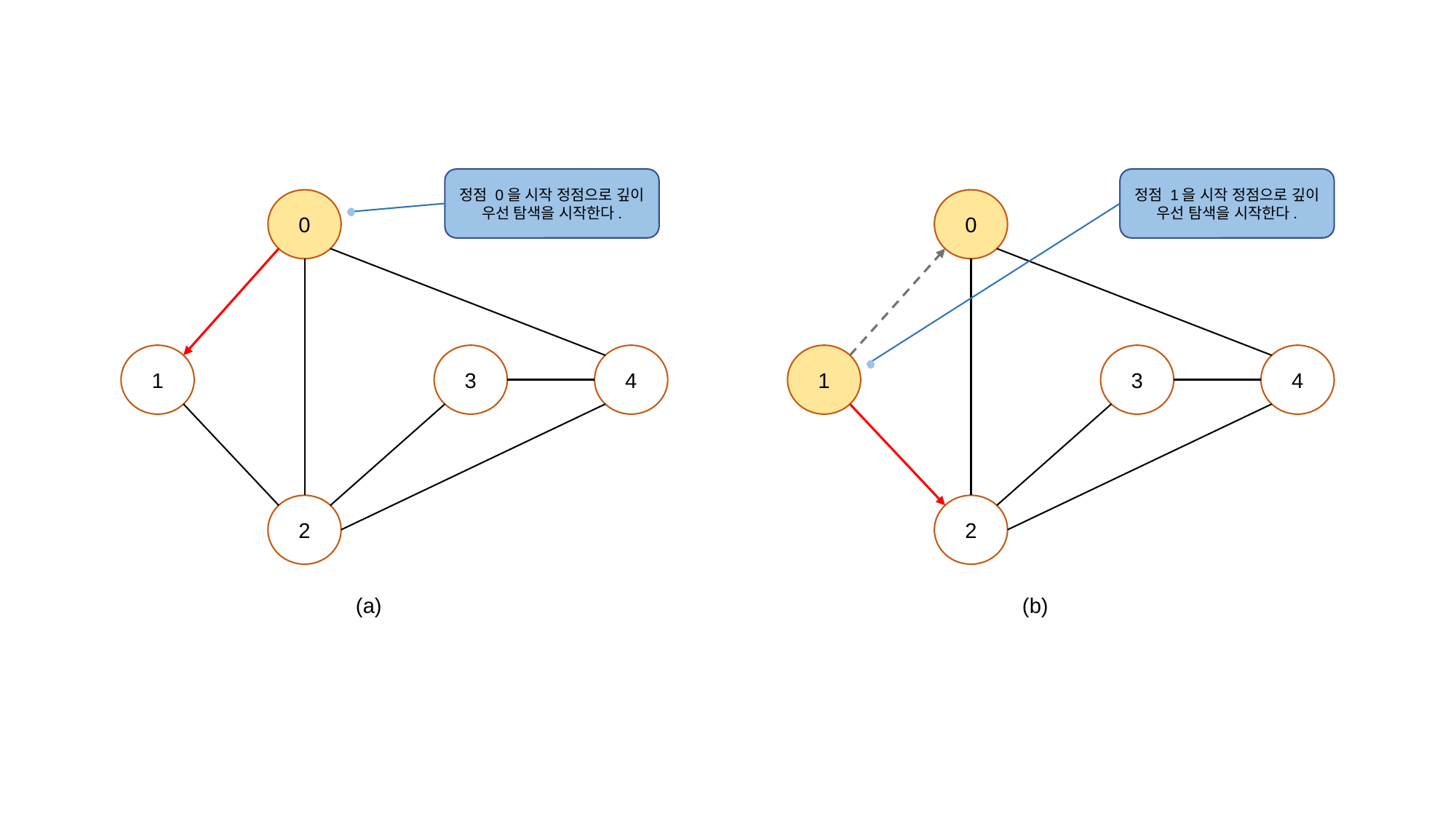

정점 0을 시작 정점으로 깊이 우선 탐색을 시작한다.
정점 1을 시작 정점으로 깊이 우선 탐색을 시작한다.
0
0

1
3
4
1
3
4

2
2
(a)
(b)